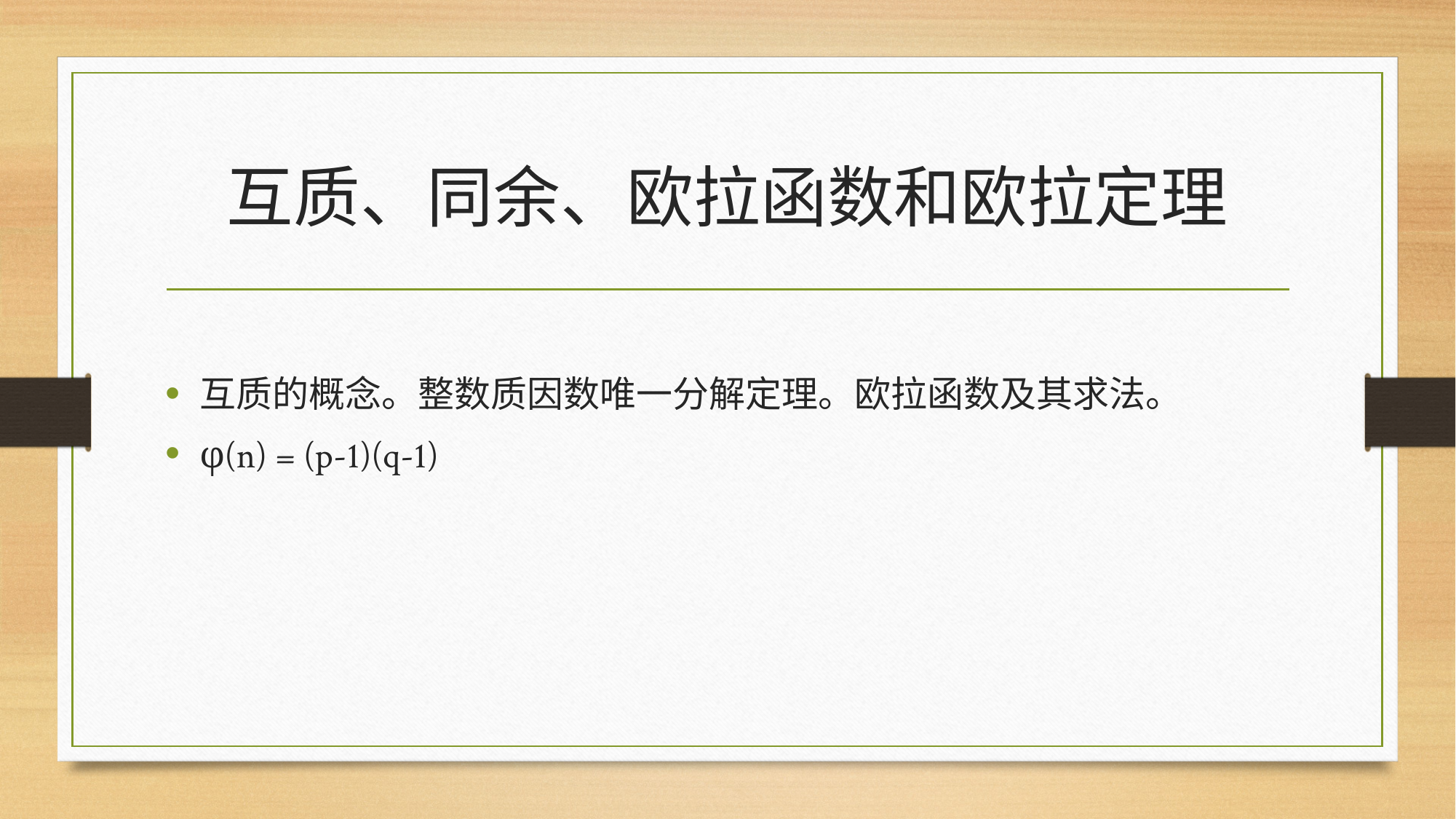

# 互质、同余、欧拉函数和欧拉定理

互质的概念。整数质因数唯一分解定理。欧拉函数及其求法。
φ(n) = (p-1)(q-1)